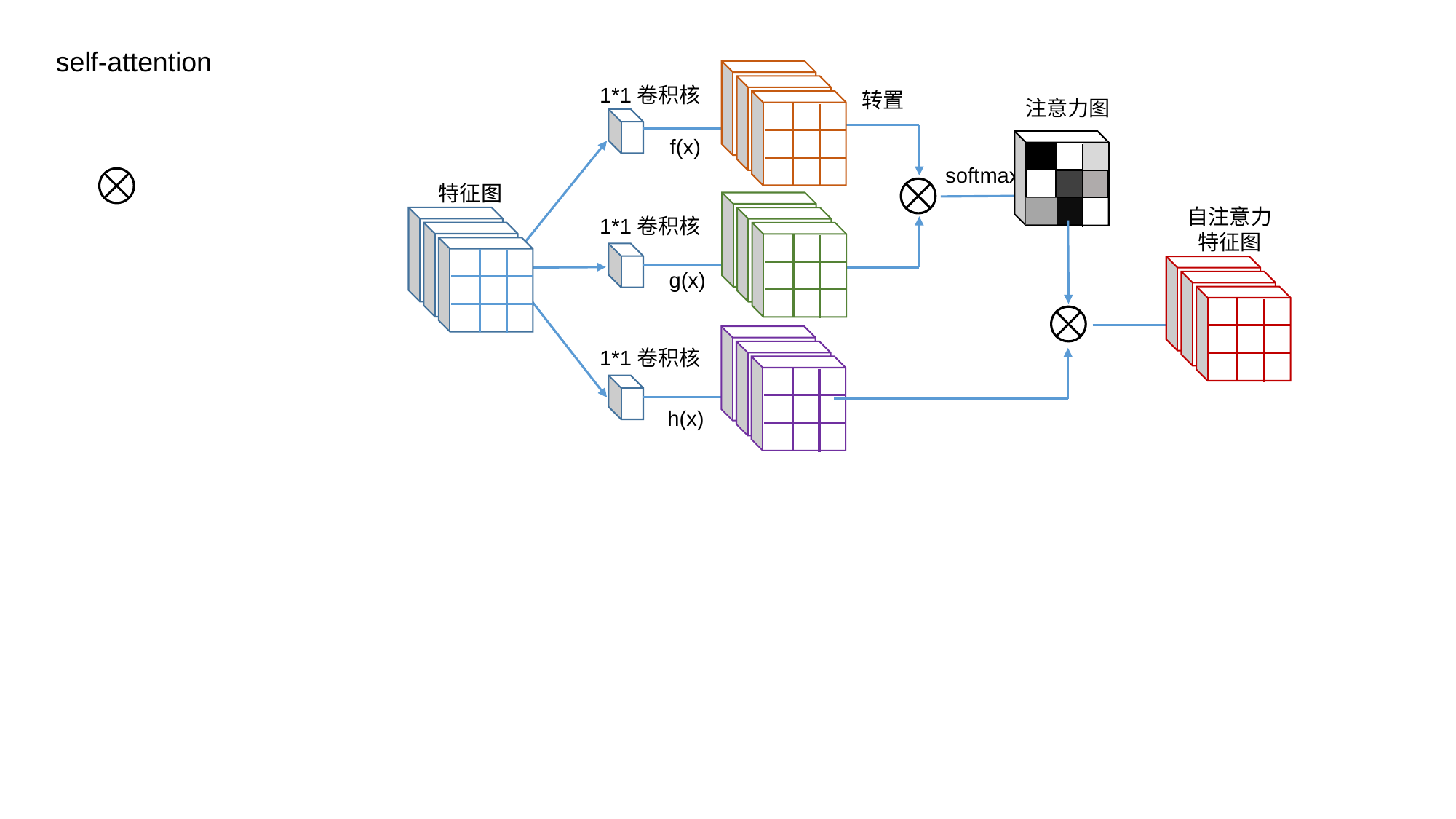

self-attention

1*1卷积核
转置
注意力图

f(x)

softmax

特征图

自注意力
特征图

1*1卷积核

g(x)

1*1卷积核

h(x)